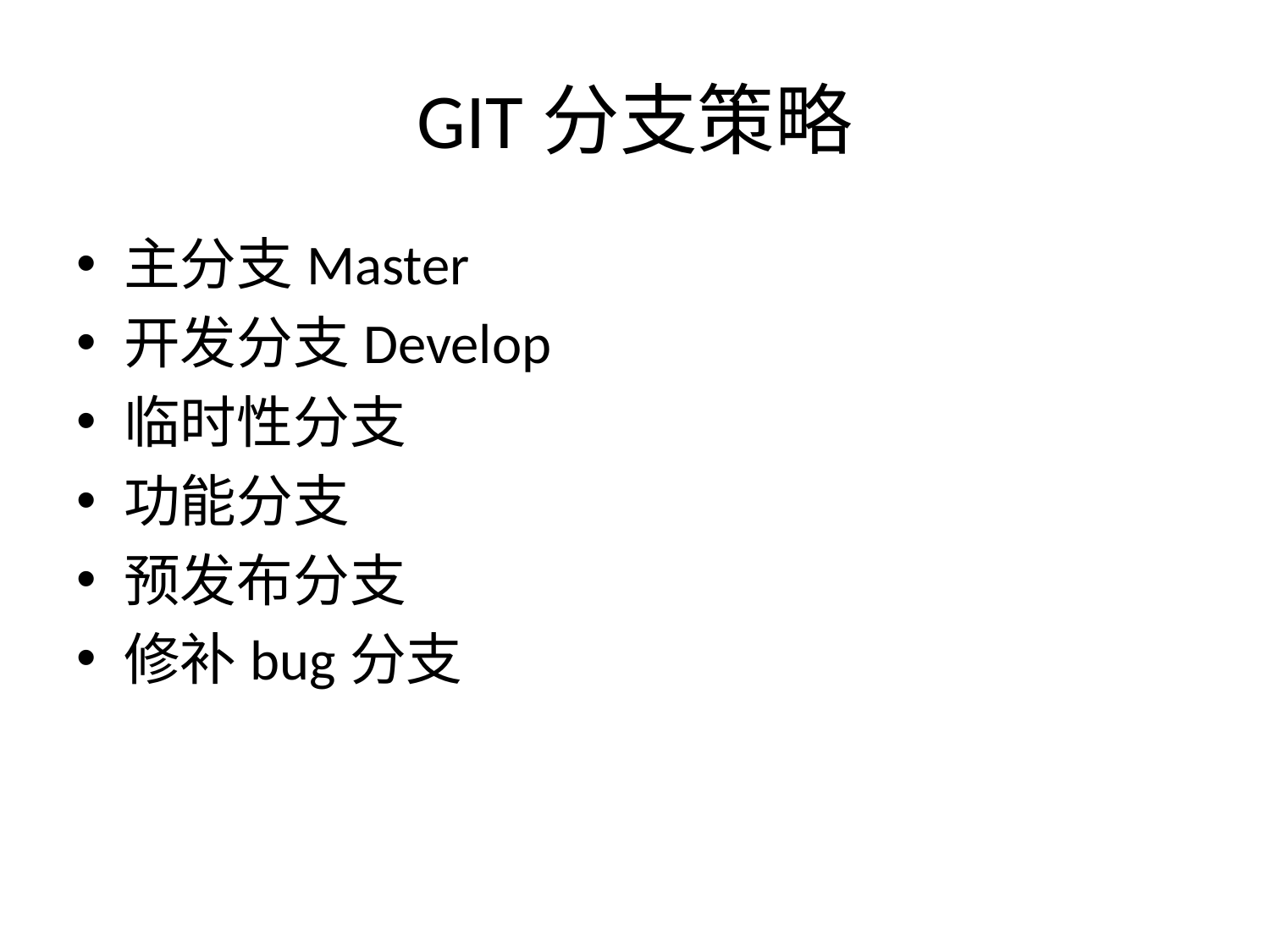

# GIT分支策略
主分支Master
开发分支Develop
临时性分支
功能分支
预发布分支
修补bug分支